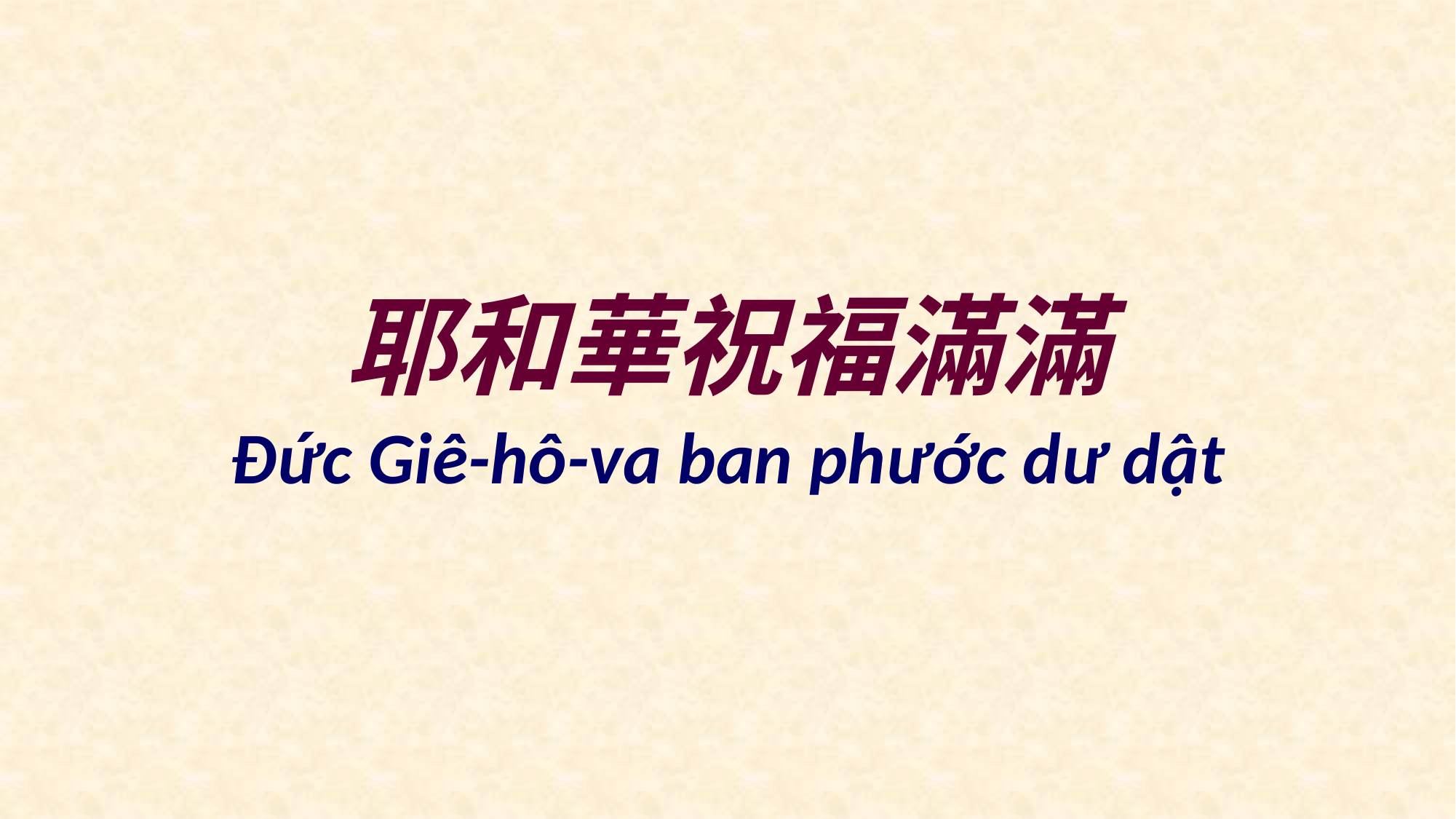

# 耶和華祝福滿滿
Đức Giê-hô-va ban phước dư dật